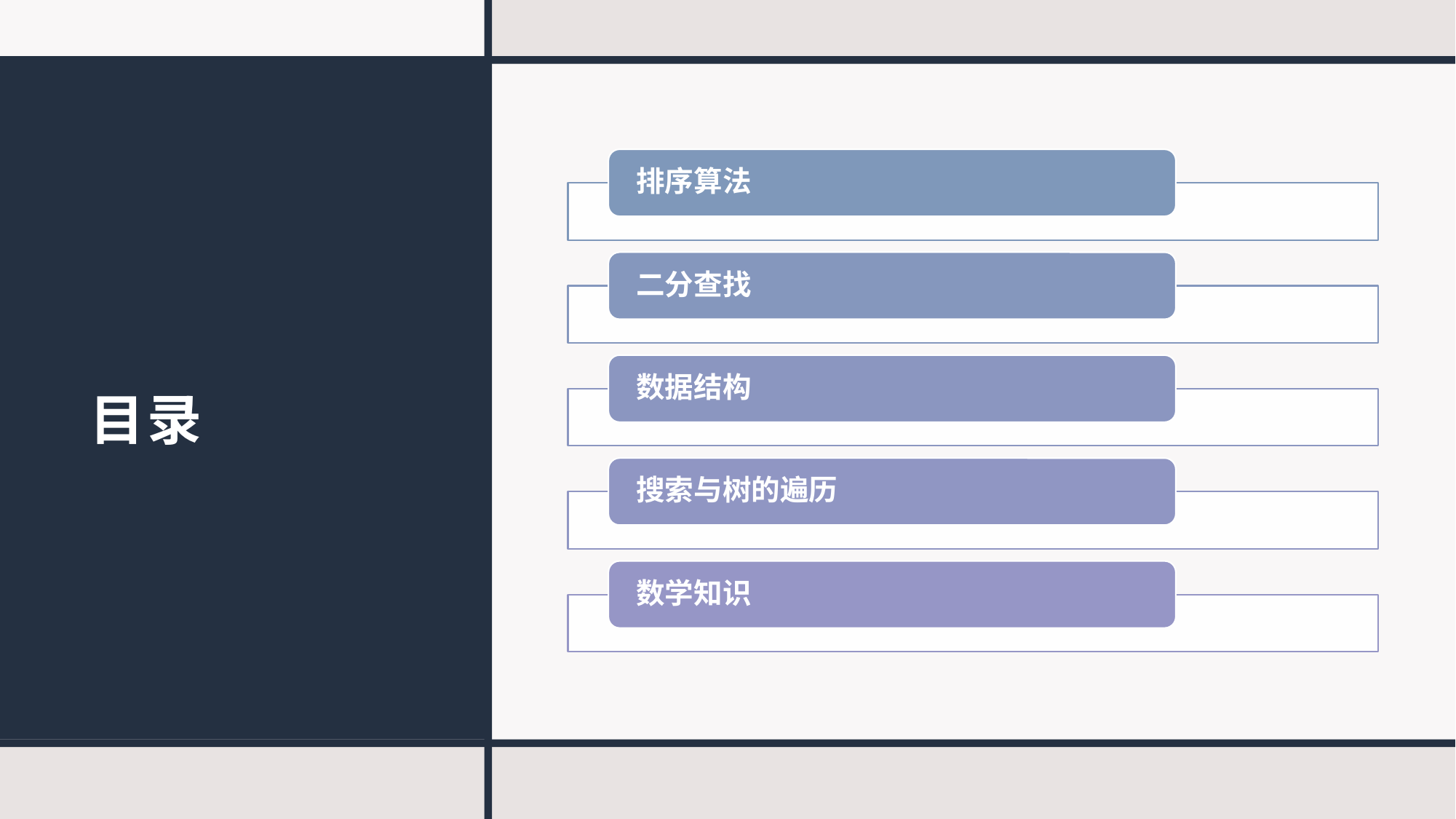

排序算法
二分查找
数据结构
搜索与树的遍历
数学知识
# 目录